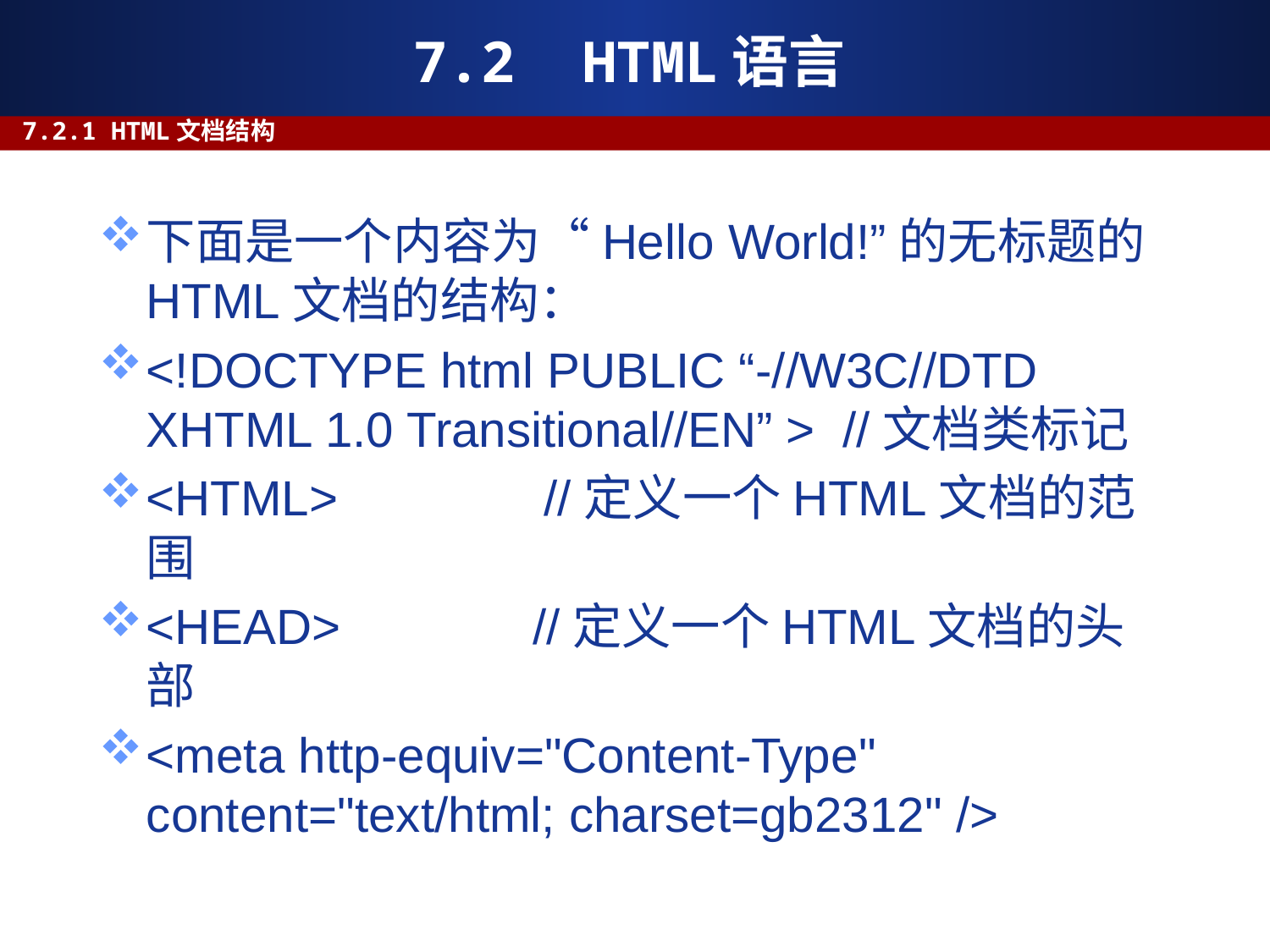

# 7.2  HTML语言
7.2.1 HTML文档结构
下面是一个内容为“Hello World!”的无标题的HTML文档的结构：
<!DOCTYPE html PUBLIC “-//W3C//DTD XHTML 1.0 Transitional//EN” >  //文档类标记
<HTML>               //定义一个HTML文档的范围
<HEAD>              //定义一个HTML文档的头部
<meta http-equiv="Content-Type" content="text/html; charset=gb2312" />